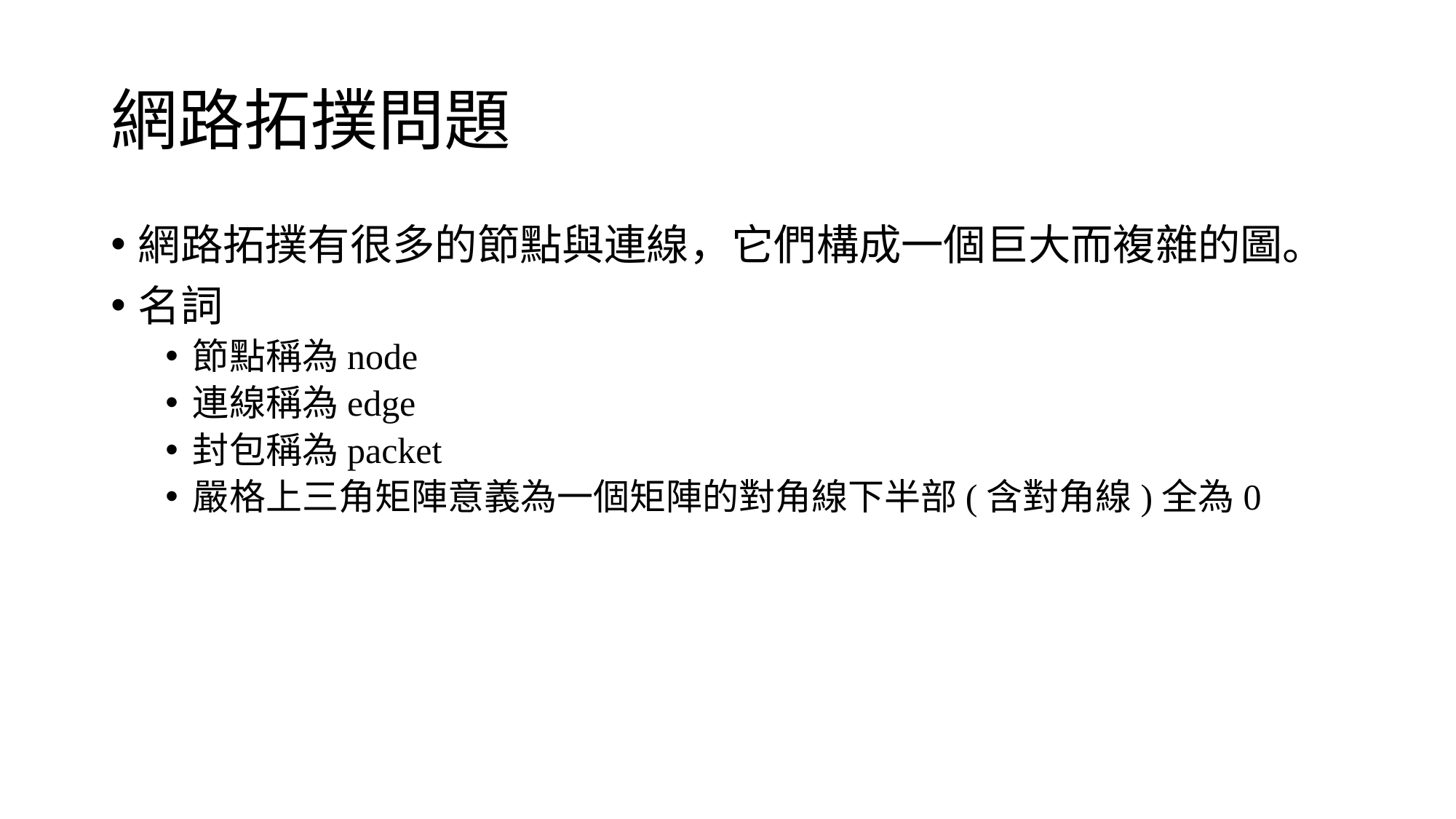

# 網路拓撲問題
網路拓撲有很多的節點與連線，它們構成一個巨大而複雜的圖。
名詞
節點稱為node
連線稱為edge
封包稱為packet
嚴格上三角矩陣意義為一個矩陣的對角線下半部(含對角線)全為0